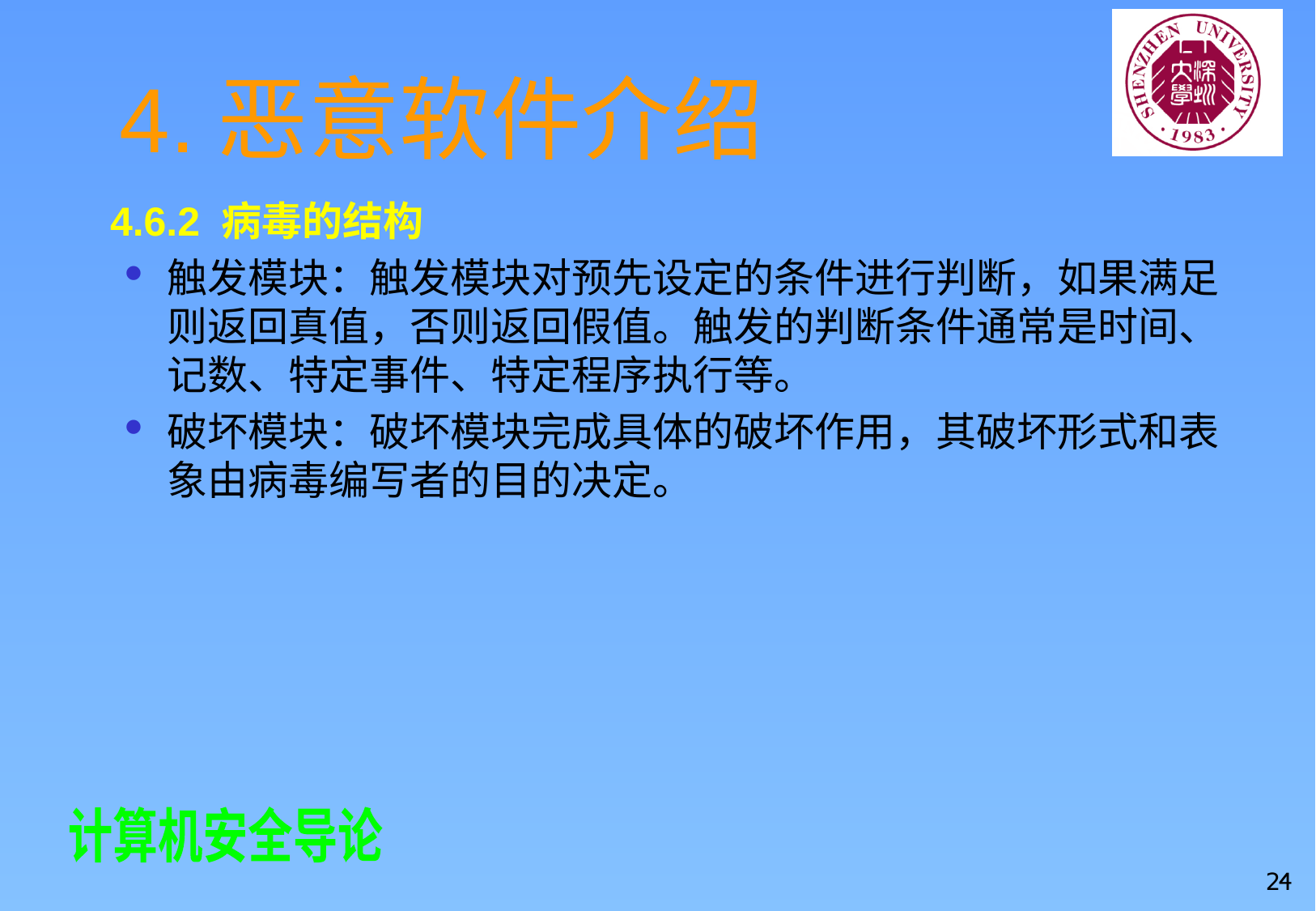

# 4.恶意软件介绍
4.6.2 病毒的结构
触发模块：触发模块对预先设定的条件进行判断，如果满足则返回真值，否则返回假值。触发的判断条件通常是时间、记数、特定事件、特定程序执行等。
破坏模块：破坏模块完成具体的破坏作用，其破坏形式和表象由病毒编写者的目的决定。
24